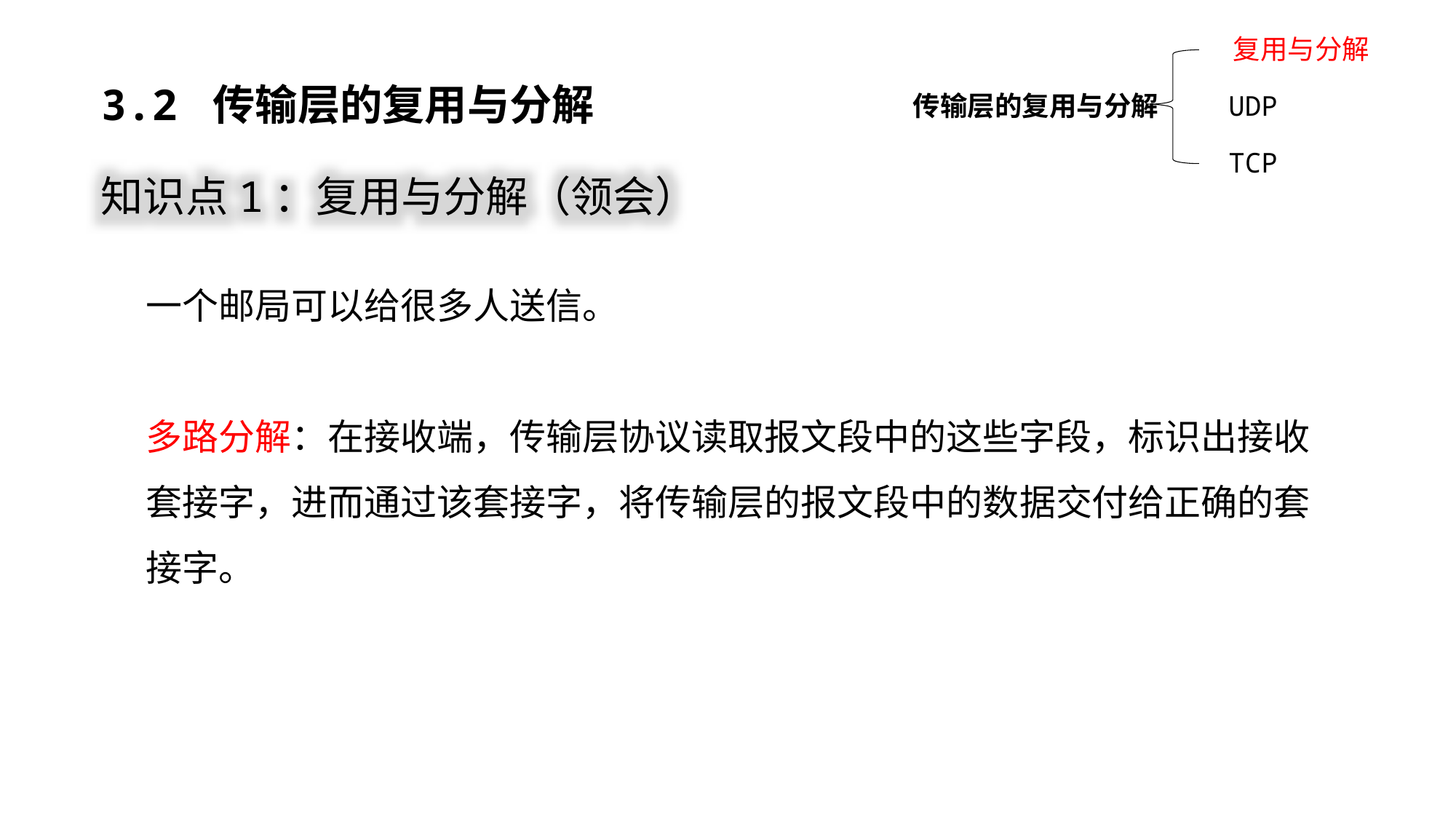

复用与分解

传输层的复用与分解
UDP
TCP
3.2 传输层的复用与分解
知识点1：复用与分解（领会）
一个邮局可以给很多人送信。

多路分解：在接收端，传输层协议读取报文段中的这些字段，标识出接收套接字，进而通过该套接字，将传输层的报文段中的数据交付给正确的套接字。